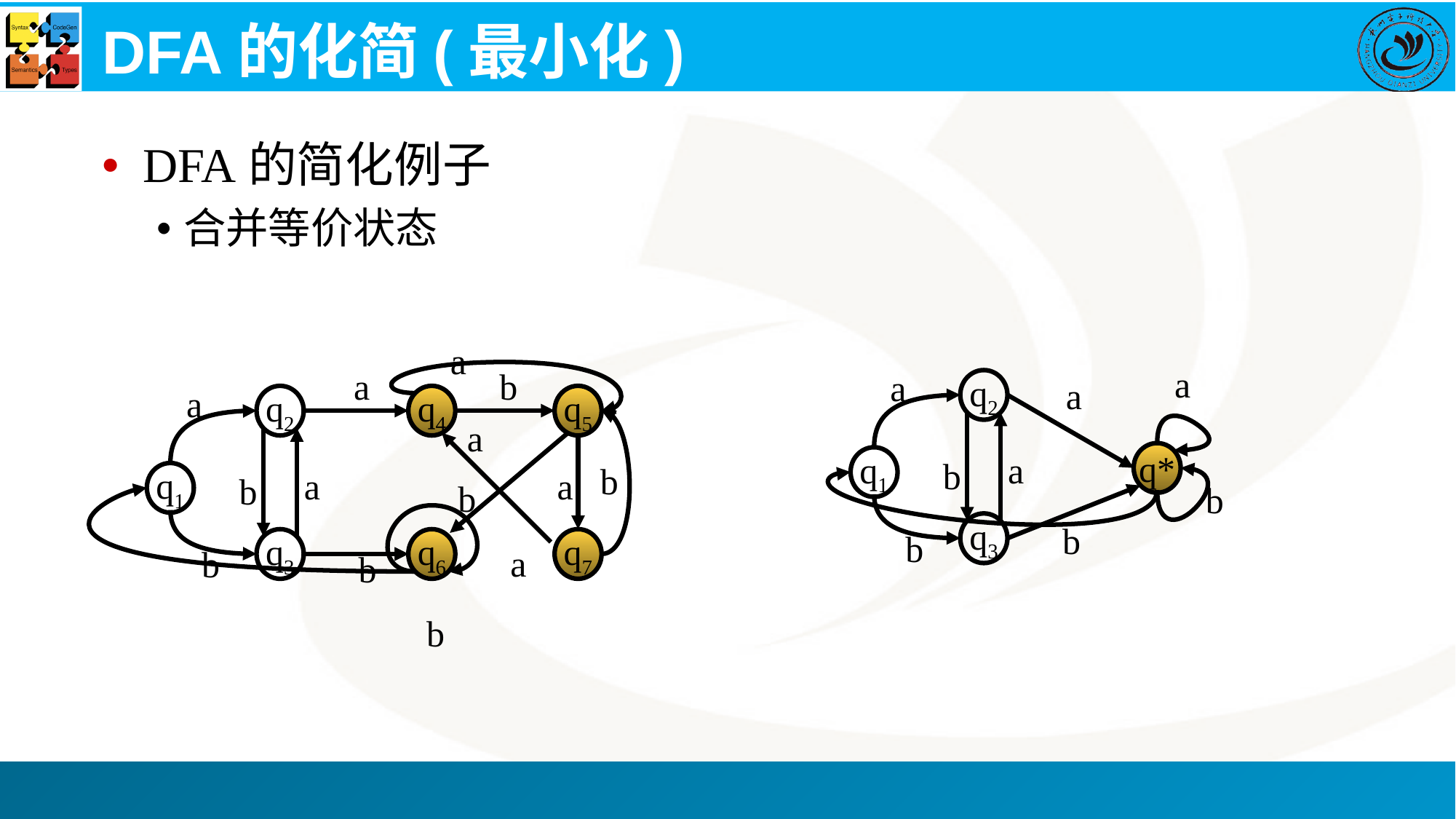

# DFA的化简(最小化)
DFA的简化例子
合并等价状态
a
a
b
a
q2
q4
q5
a

b
a
a
q1
b
b
q3
q6
q7
a
b
b
b
a
a
a
q2
a
q*
q1
b
b
b
q3
b
62